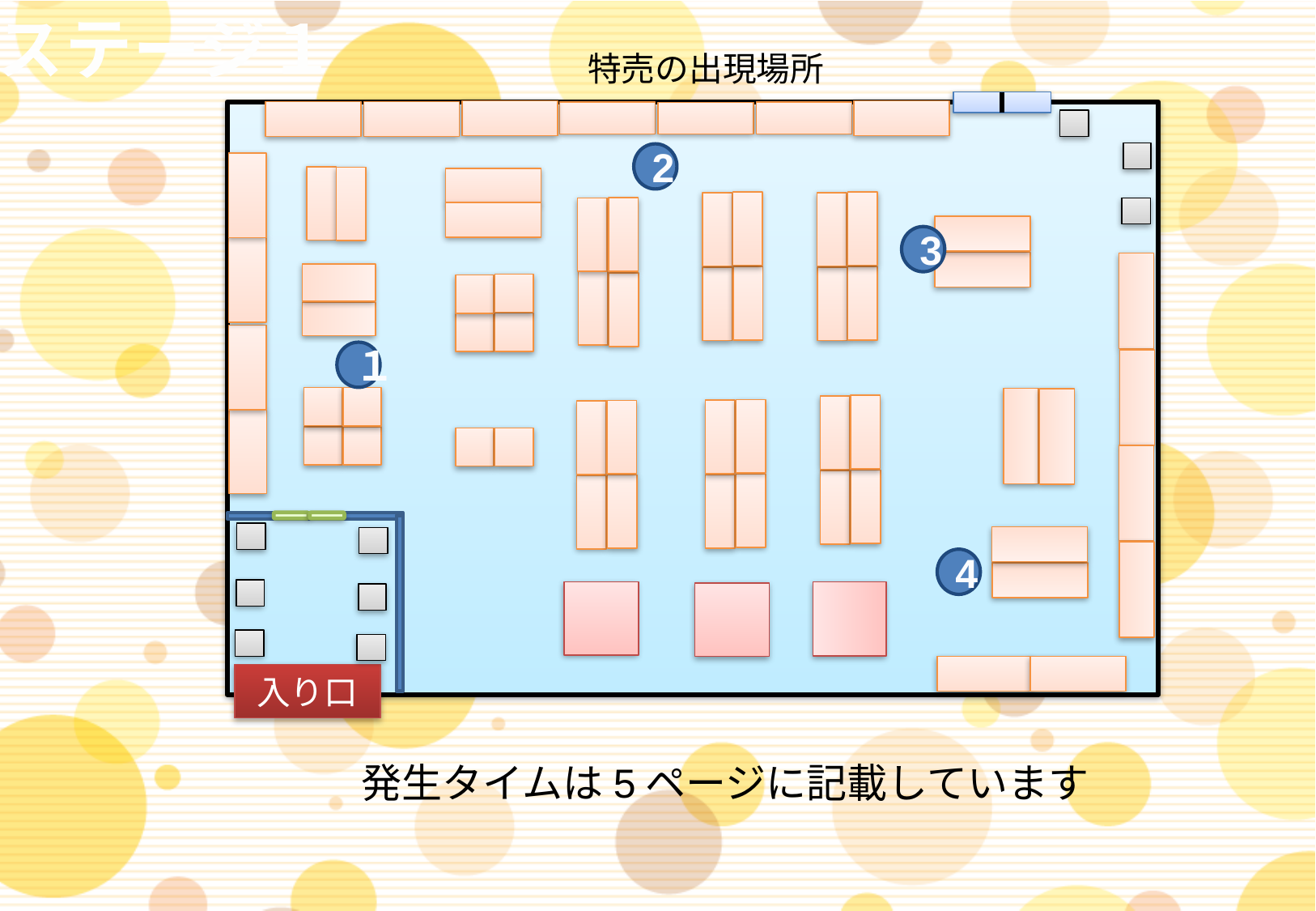

ステージ１
特売の出現場所

2

3

１

4

入り口
発生タイムは5ページに記載しています